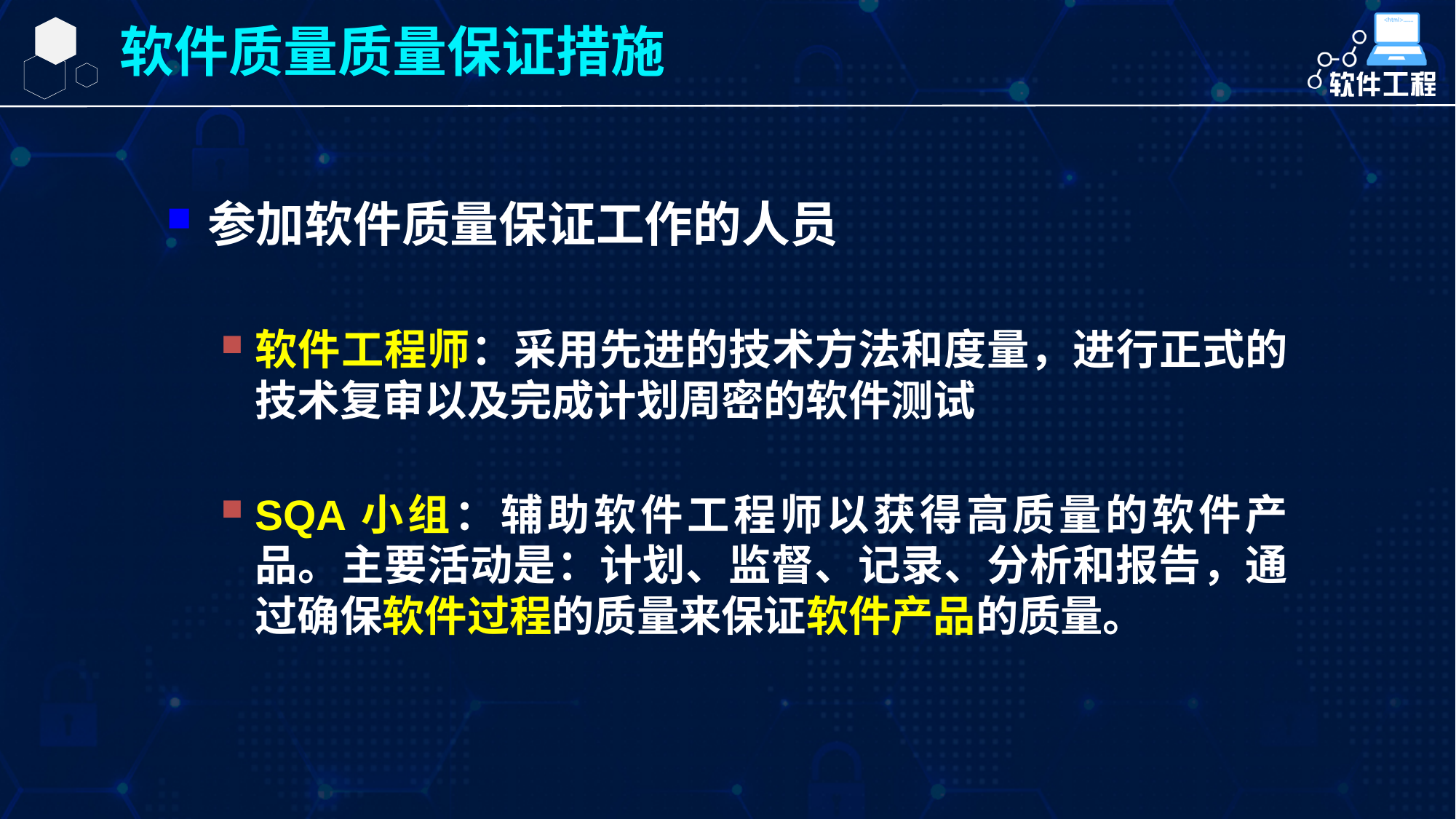

软件质量质量保证措施
参加软件质量保证工作的人员

软件工程师：采用先进的技术方法和度量，进行正式的技术复审以及完成计划周密的软件测试

SQA小组：辅助软件工程师以获得高质量的软件产品。主要活动是：计划、监督、记录、分析和报告，通过确保软件过程的质量来保证软件产品的质量。